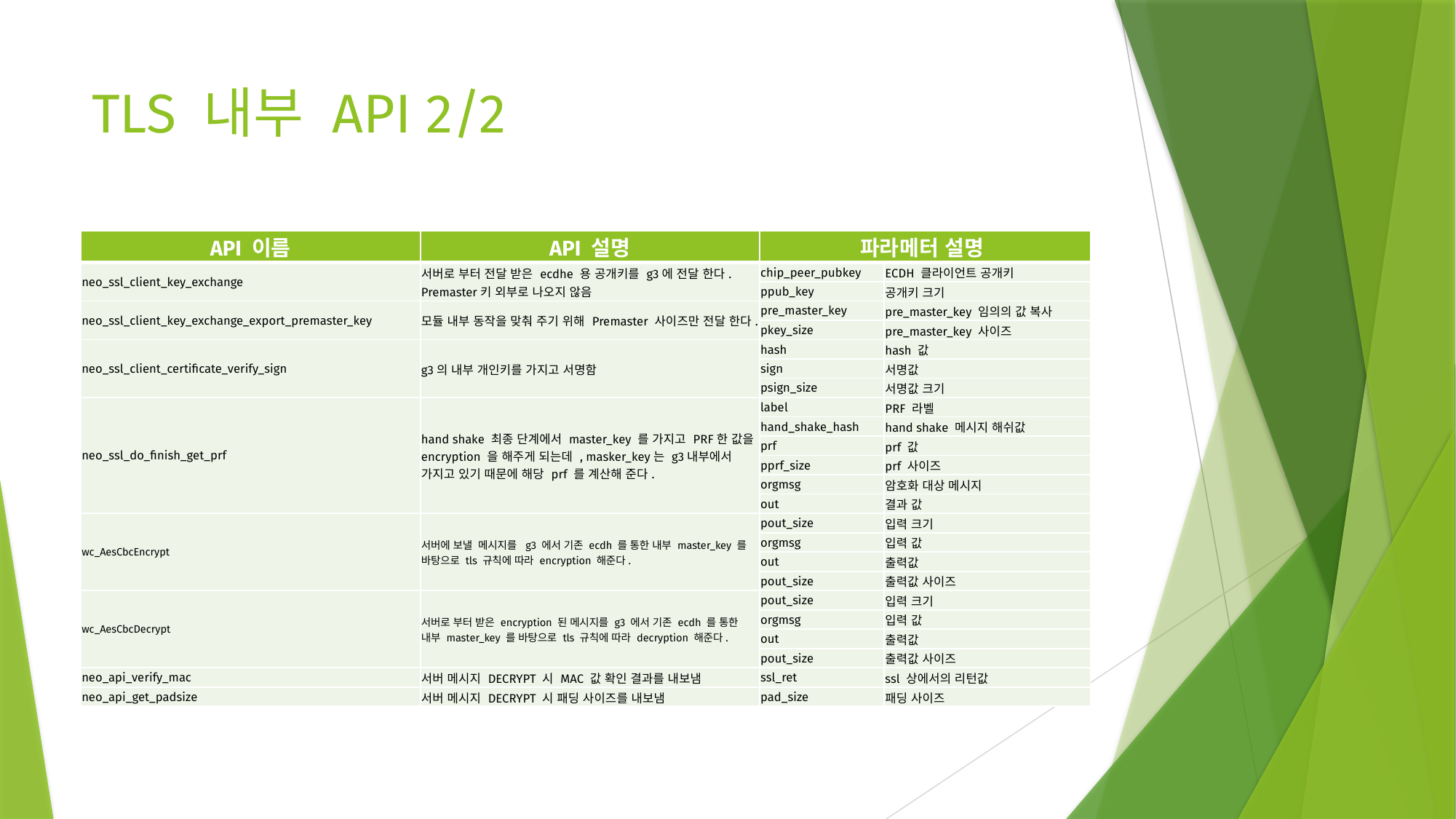

# TLS 내부 API 2/2
| API 이름 | API 설명 | 파라메터 설명 |  |
| --- | --- | --- | --- |
| neo\_ssl\_client\_key\_exchange | 서버로 부터 전달 받은 ecdhe 용 공개키를 g3에 전달 한다. Premaster키 외부로 나오지 않음 | chip\_peer\_pubkey | ECDH 클라이언트 공개키 |
|  |  | ppub\_key | 공개키 크기 |
| neo\_ssl\_client\_key\_exchange\_export\_premaster\_key | 모듈 내부 동작을 맞춰 주기 위해 Premaster 사이즈만 전달 한다. | pre\_master\_key | pre\_master\_key 임의의 값 복사 |
|  |  | pkey\_size | pre\_master\_key 사이즈 |
| neo\_ssl\_client\_certificate\_verify\_sign | g3의 내부 개인키를 가지고 서명함 | hash | hash 값 |
|  |  | sign | 서명값 |
|  |  | psign\_size | 서명값 크기 |
| neo\_ssl\_do\_finish\_get\_prf | hand shake 최종 단계에서 master\_key 를 가지고 PRF한 값을 encryption 을 해주게 되는데 , masker\_key는 g3내부에서 가지고 있기 때문에 해당 prf 를 계산해 준다. | label | PRF 라벨 |
|  |  | hand\_shake\_hash | hand shake 메시지 해쉬값 |
|  |  | prf | prf 값 |
|  |  | pprf\_size | prf 사이즈 |
|  |  | orgmsg | 암호화 대상 메시지 |
|  |  | out | 결과 값 |
| wc\_AesCbcEncrypt | 서버에 보낼 메시지를 g3 에서 기존 ecdh 를 통한 내부 master\_key 를 바탕으로 tls 규칙에 따라 encryption 해준다. | pout\_size | 입력 크기 |
|  |  | orgmsg | 입력 값 |
|  |  | out | 출력값 |
|  |  | pout\_size | 출력값 사이즈 |
| wc\_AesCbcDecrypt | 서버로 부터 받은 encryption 된 메시지를 g3 에서 기존 ecdh 를 통한 내부 master\_key 를 바탕으로 tls 규칙에 따라 decryption 해준다. | pout\_size | 입력 크기 |
|  |  | orgmsg | 입력 값 |
|  |  | out | 출력값 |
|  |  | pout\_size | 출력값 사이즈 |
| neo\_api\_verify\_mac | 서버 메시지 DECRYPT 시 MAC 값 확인 결과를 내보냄 | ssl\_ret | ssl 상에서의 리턴값 |
| neo\_api\_get\_padsize | 서버 메시지 DECRYPT 시 패딩 사이즈를 내보냄 | pad\_size | 패딩 사이즈 |